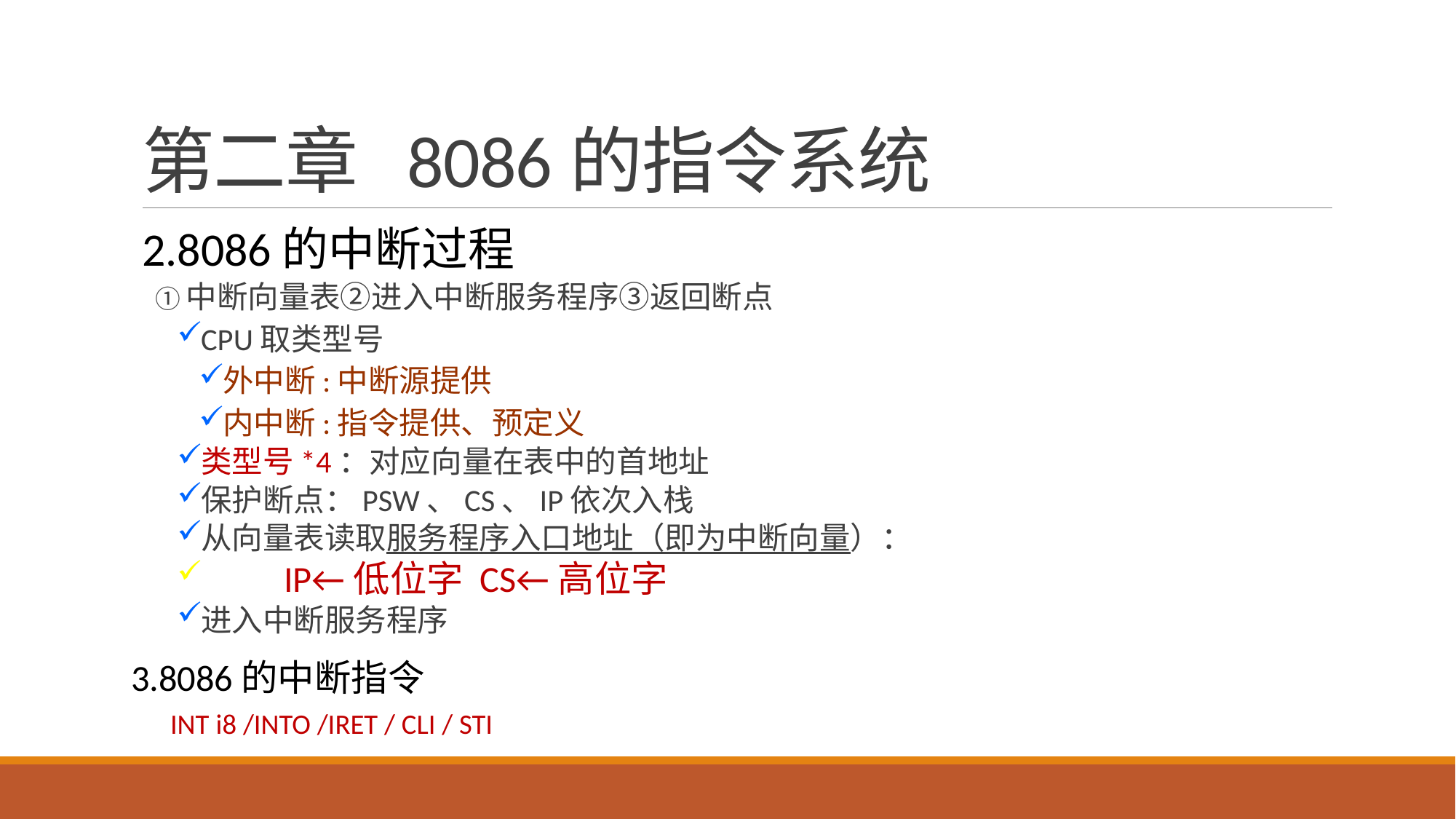

# 第二章  8086的指令系统
2.8086的中断过程
①中断向量表②进入中断服务程序③返回断点
CPU取类型号
外中断:中断源提供
内中断:指令提供、预定义
类型号*4：对应向量在表中的首地址
保护断点：PSW、CS、IP依次入栈
从向量表读取服务程序入口地址（即为中断向量）：
            IP←低位字 CS←高位字
进入中断服务程序
3.8086的中断指令
  INT i8 /INTO /IRET / CLI / STI